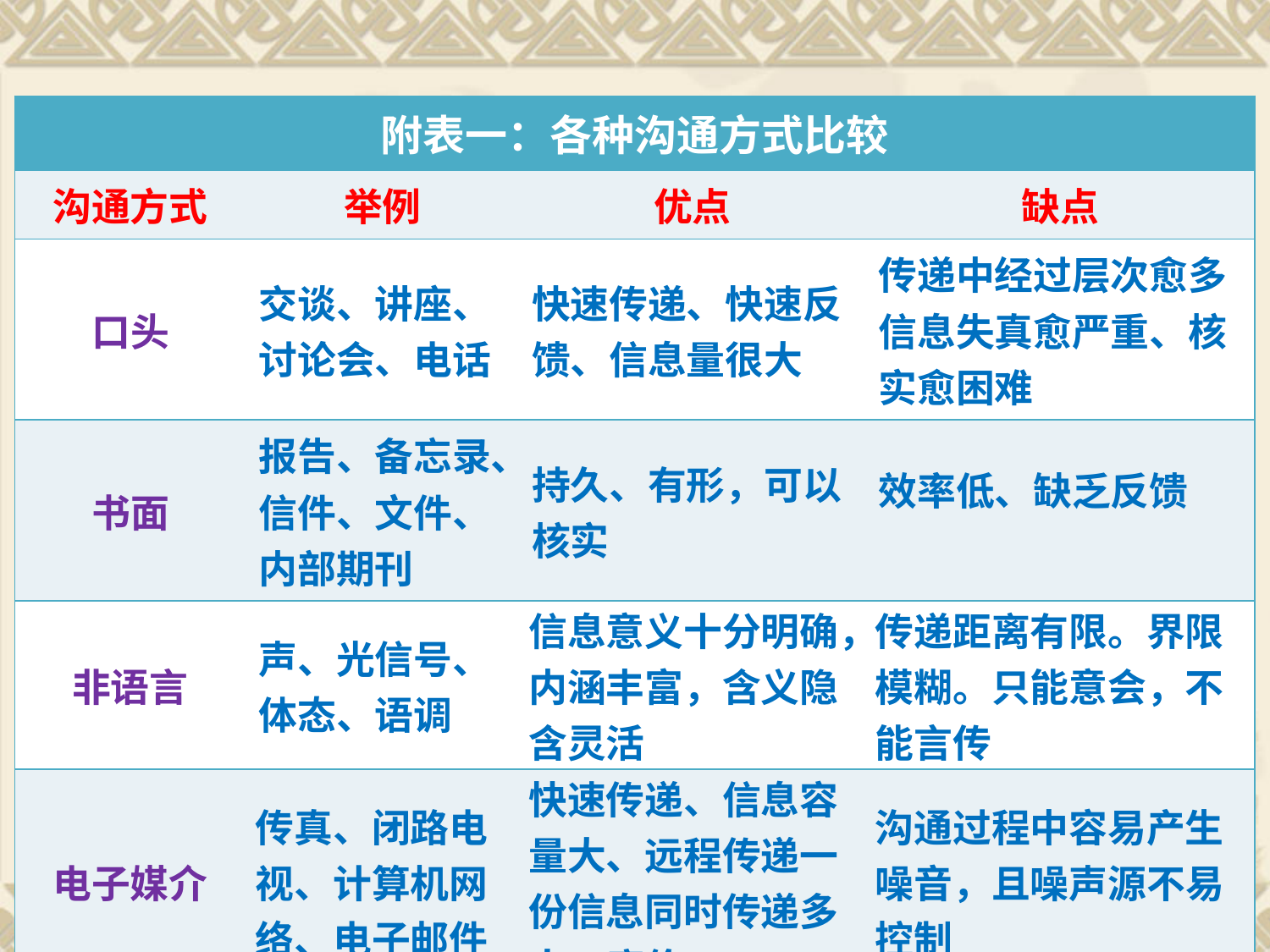

| 附表一：各种沟通方式比较 |  |  |  |
| --- | --- | --- | --- |
| 沟通方式 | 举例 | 优点 | 缺点 |
| 口头 | 交谈、讲座、讨论会、电话 | 快速传递、快速反馈、信息量很大 | 传递中经过层次愈多信息失真愈严重、核实愈困难 |
| 书面 | 报告、备忘录、信件、文件、内部期刊 | 持久、有形，可以核实 | 效率低、缺乏反馈 |
| 非语言 | 声、光信号、体态、语调 | 信息意义十分明确，内涵丰富，含义隐含灵活 | 传递距离有限。界限模糊。只能意会，不能言传 |
| 电子媒介 | 传真、闭路电视、计算机网络、电子邮件 | 快速传递、信息容量大、远程传递一份信息同时传递多人、廉价 | 沟通过程中容易产生噪音，且噪声源不易控制 |